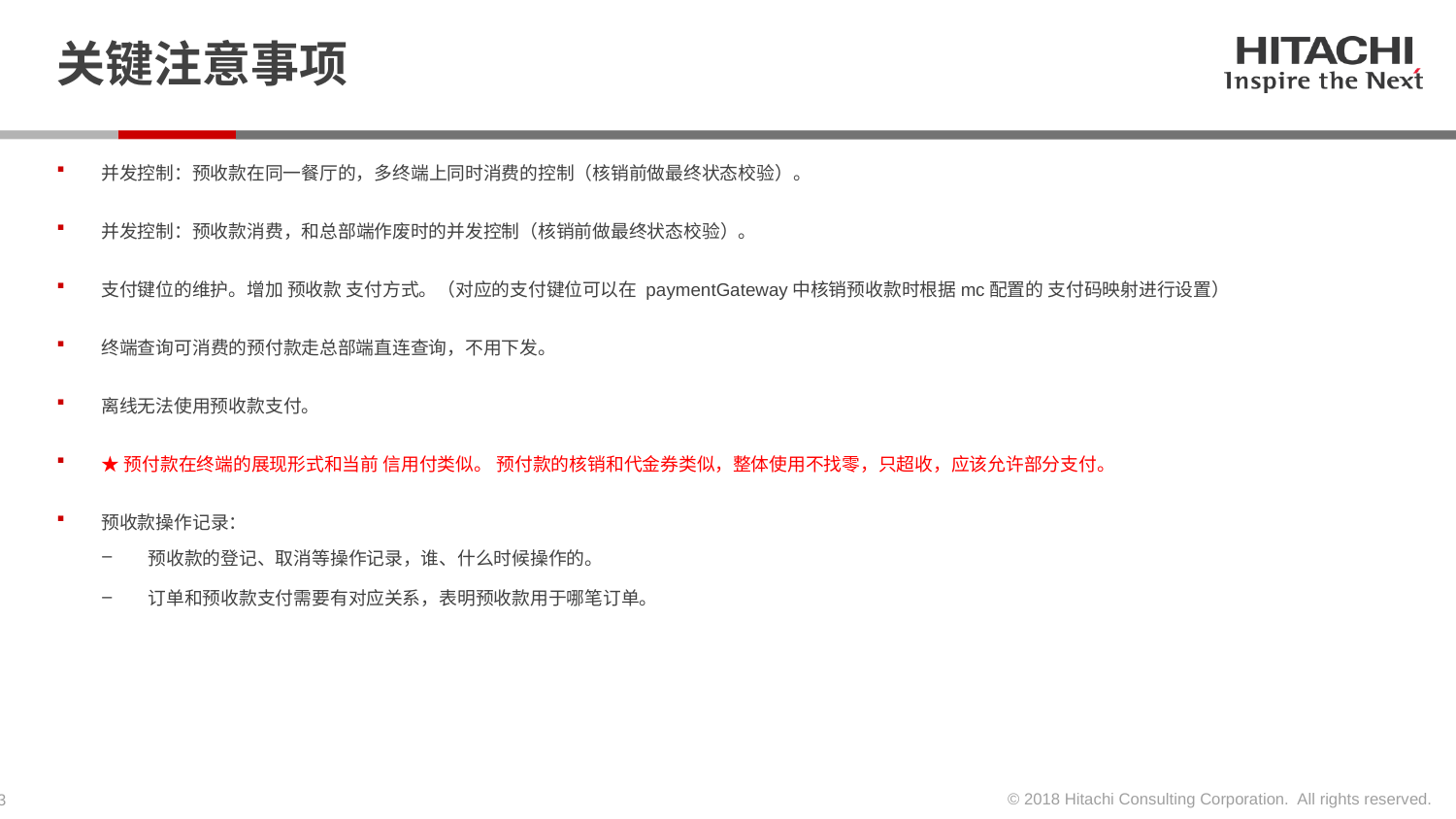

# 关键注意事项
并发控制：预收款在同一餐厅的，多终端上同时消费的控制（核销前做最终状态校验）。
并发控制：预收款消费，和总部端作废时的并发控制（核销前做最终状态校验）。
支付键位的维护。增加 预收款 支付方式。（对应的支付键位可以在 paymentGateway中核销预收款时根据mc配置的 支付码映射进行设置）
终端查询可消费的预付款走总部端直连查询，不用下发。
离线无法使用预收款支付。
★预付款在终端的展现形式和当前 信用付类似。 预付款的核销和代金券类似，整体使用不找零，只超收，应该允许部分支付。
预收款操作记录：
预收款的登记、取消等操作记录，谁、什么时候操作的。
订单和预收款支付需要有对应关系，表明预收款用于哪笔订单。